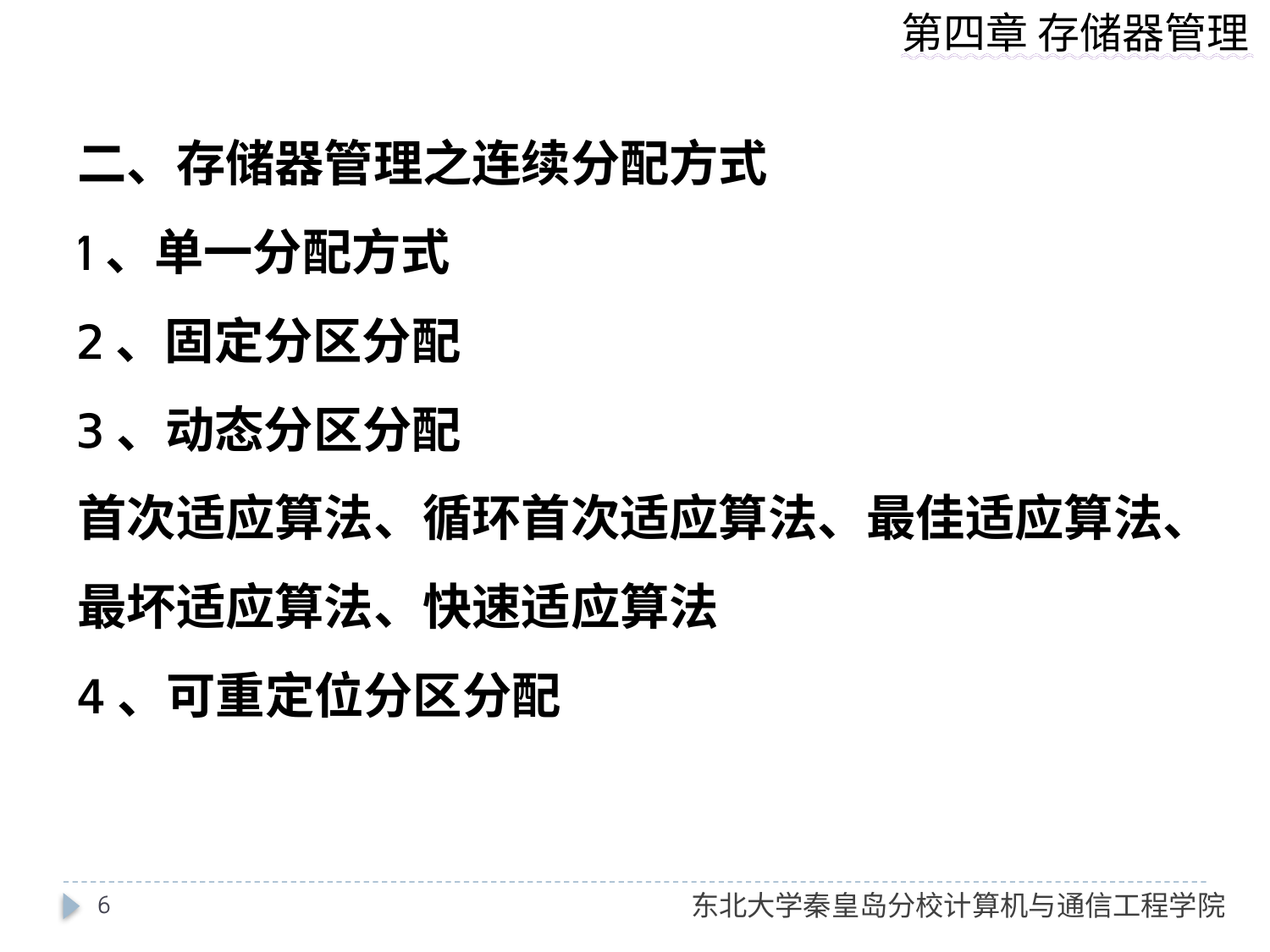

二、存储器管理之连续分配方式
1、单一分配方式
2、固定分区分配
3、动态分区分配
首次适应算法、循环首次适应算法、最佳适应算法、最坏适应算法、快速适应算法
4、可重定位分区分配

6